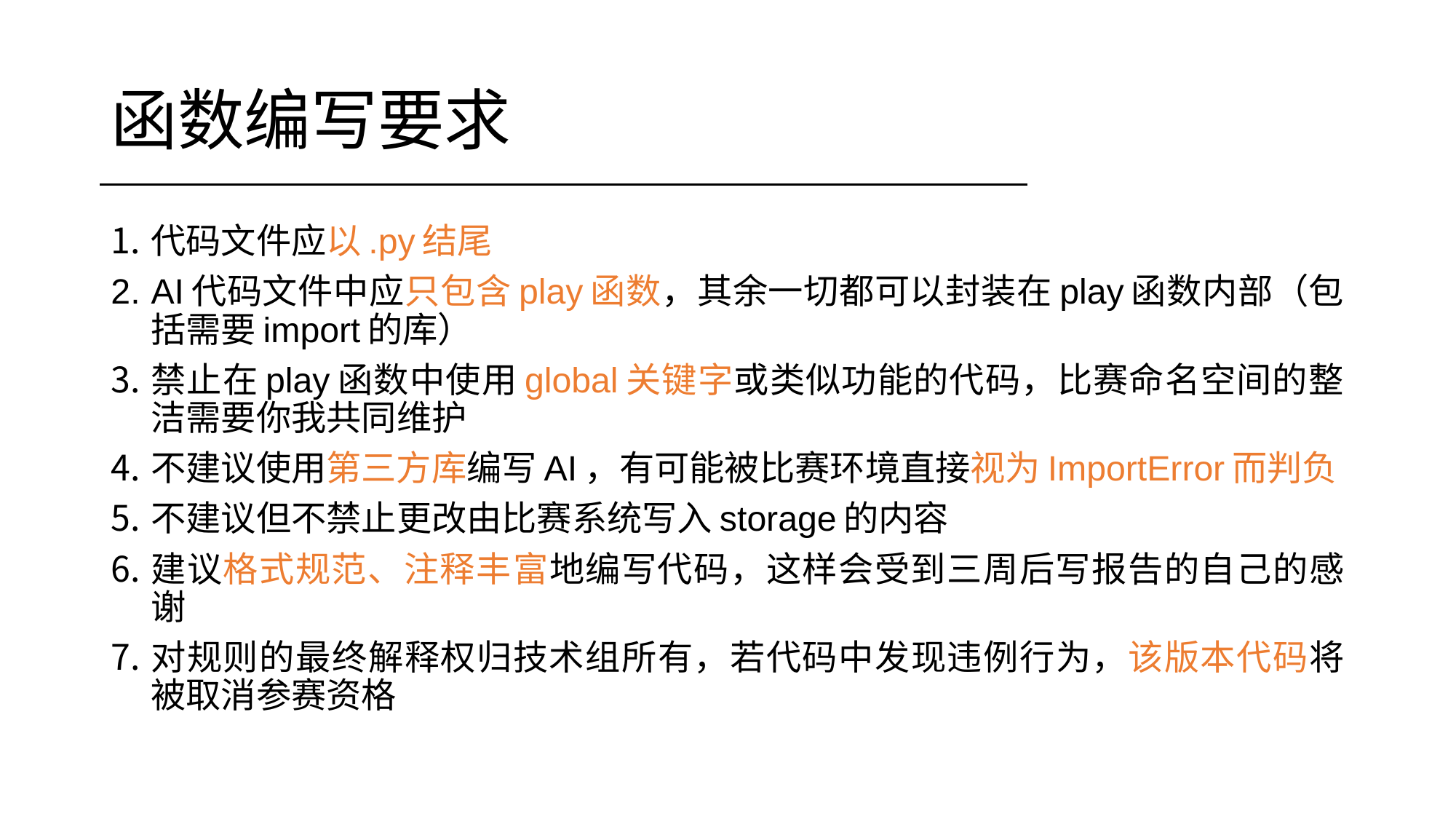

# 函数编写要求
代码文件应以.py结尾
AI代码文件中应只包含play函数，其余一切都可以封装在play函数内部（包括需要import的库）
禁止在play函数中使用global关键字或类似功能的代码，比赛命名空间的整洁需要你我共同维护
不建议使用第三方库编写AI，有可能被比赛环境直接视为ImportError而判负
不建议但不禁止更改由比赛系统写入storage的内容
建议格式规范、注释丰富地编写代码，这样会受到三周后写报告的自己的感谢
对规则的最终解释权归技术组所有，若代码中发现违例行为，该版本代码将被取消参赛资格